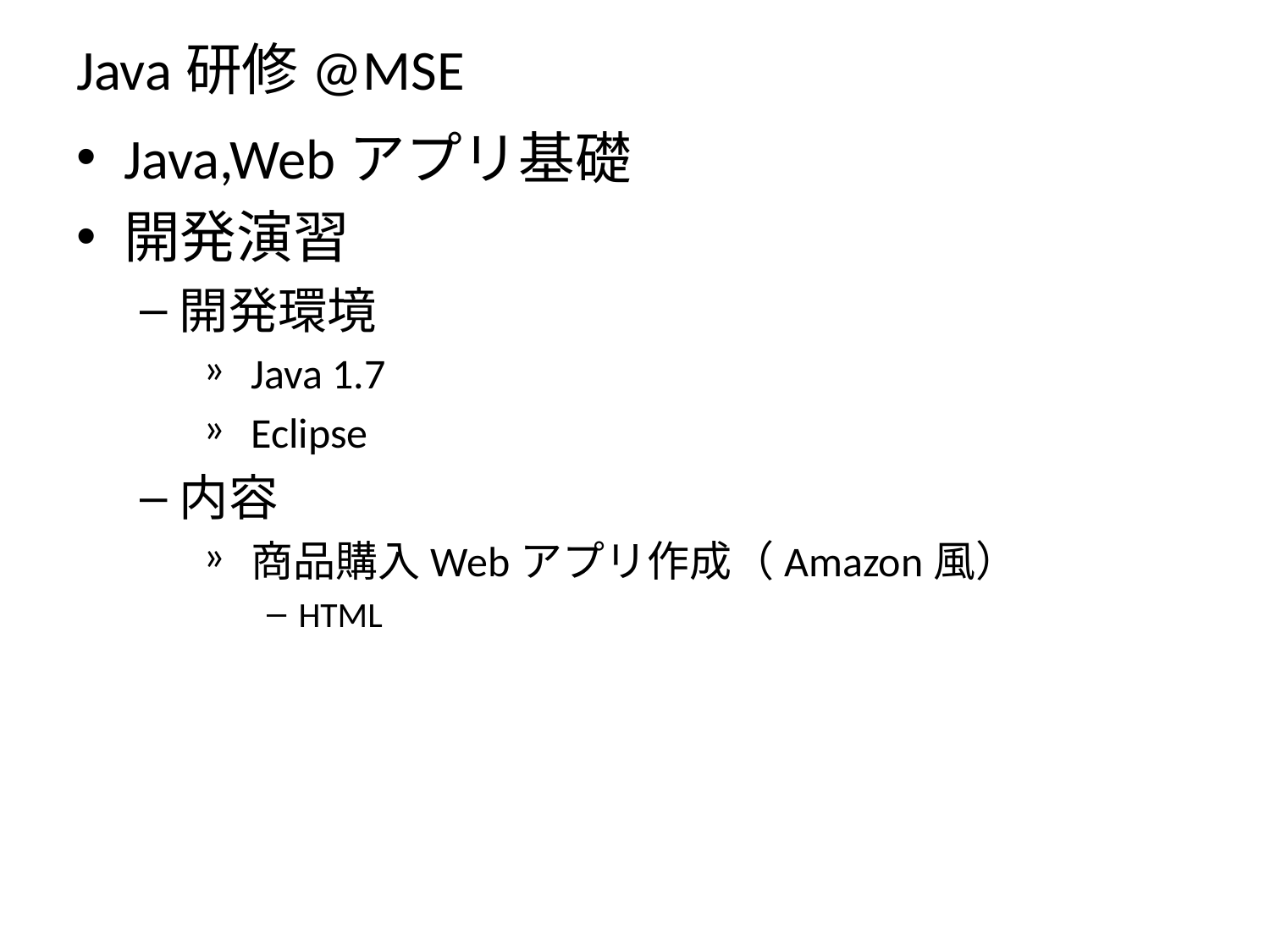

# Java研修@MSE
Java,Webアプリ基礎
開発演習
開発環境
Java 1.7
Eclipse
内容
商品購入Webアプリ作成（Amazon風）
HTML